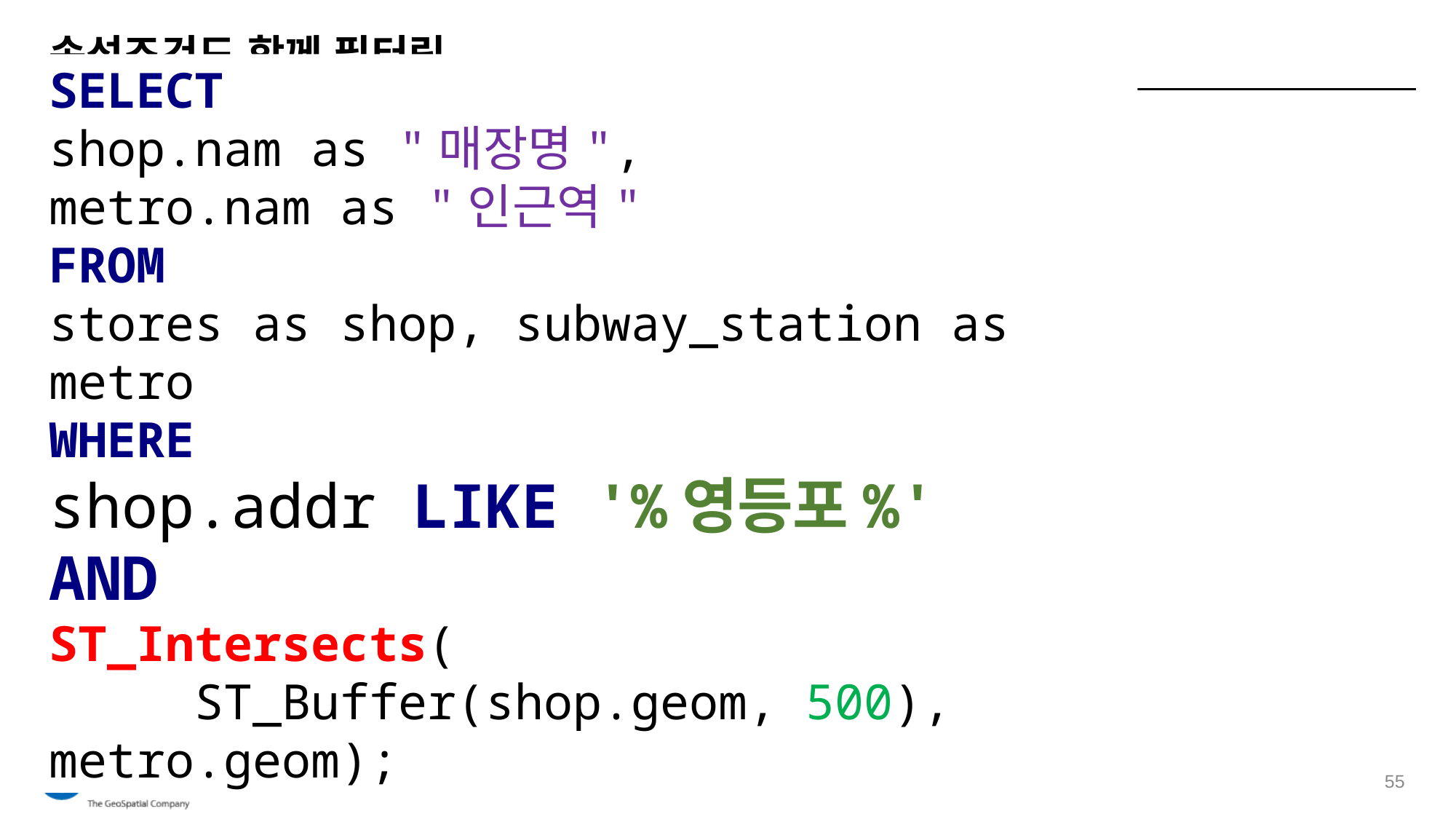

# 속성조건도 함께 필터링
SELECT
shop.nam as "매장명",
metro.nam as "인근역"
FROM
stores as shop, subway_station as metro
WHERE
shop.addr LIKE '%영등포%'
AND
ST_Intersects(
     ST_Buffer(shop.geom, 500), metro.geom);
55